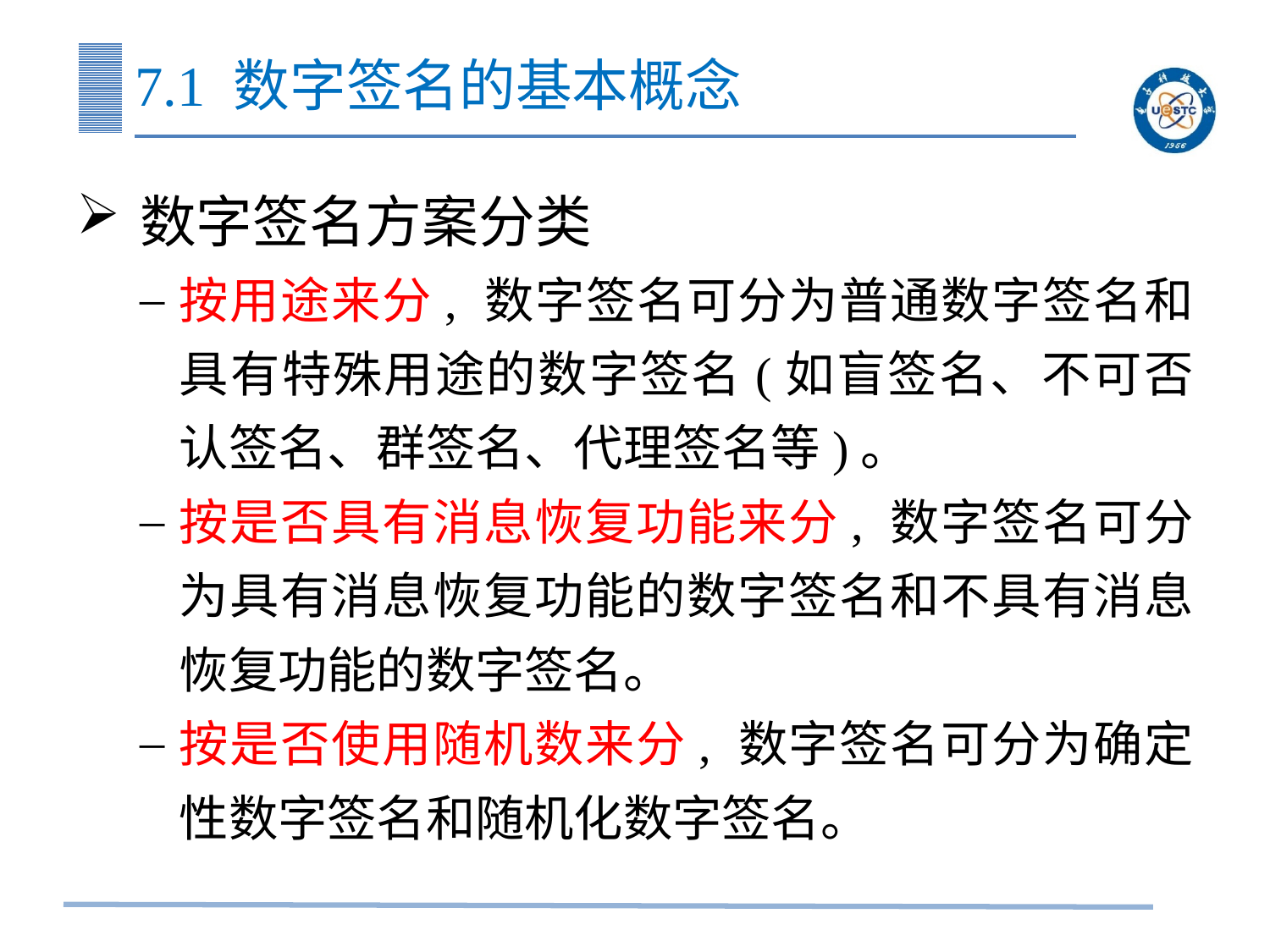

# 7.1 数字签名的基本概念
数字签名方案分类
按用途来分, 数字签名可分为普通数字签名和具有特殊用途的数字签名(如盲签名、不可否认签名、群签名、代理签名等)。
按是否具有消息恢复功能来分, 数字签名可分为具有消息恢复功能的数字签名和不具有消息恢复功能的数字签名。
按是否使用随机数来分, 数字签名可分为确定性数字签名和随机化数字签名。